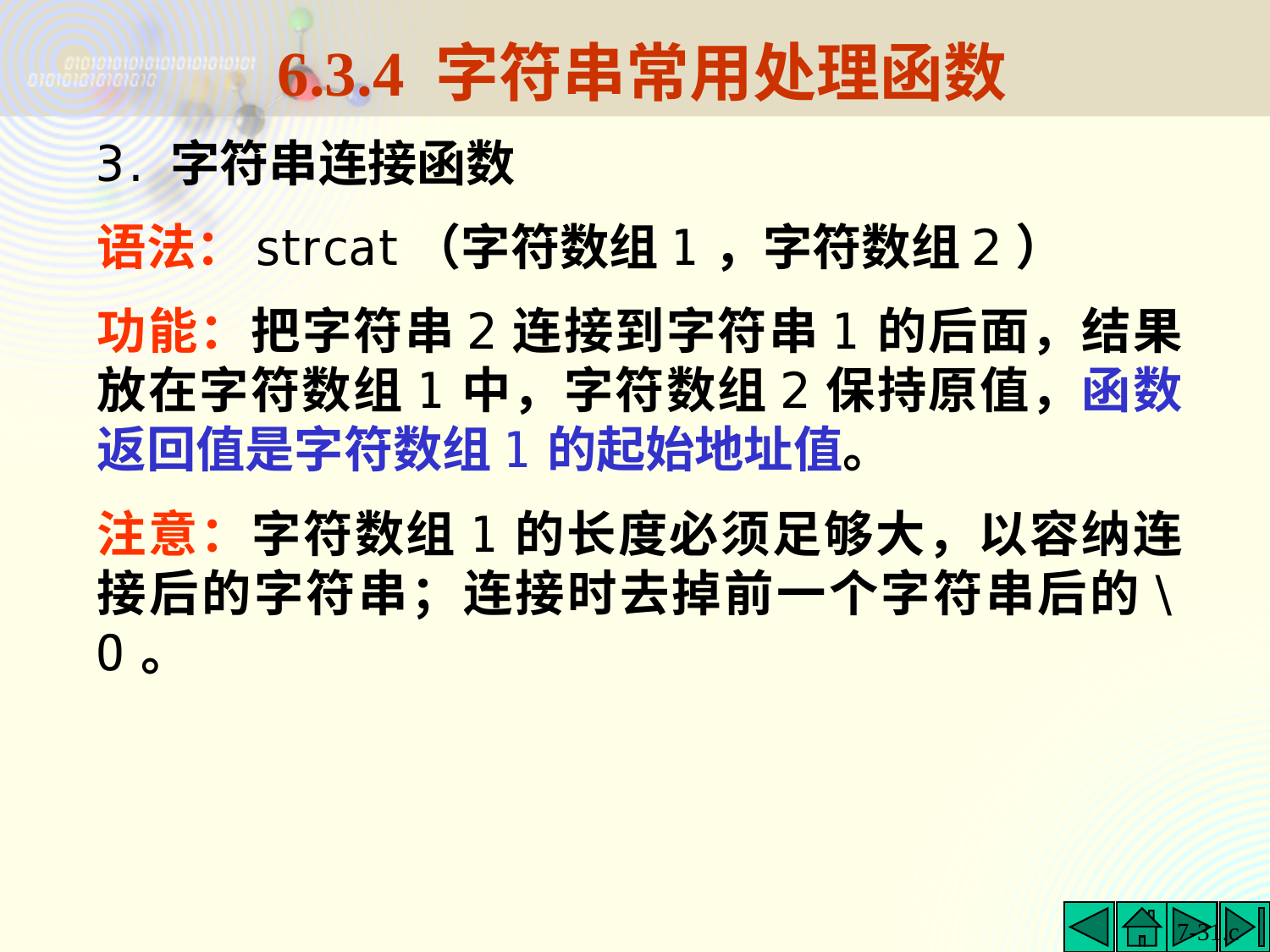

6.3.4 字符串常用处理函数
3. 字符串连接函数
语法：strcat（字符数组1，字符数组2）
功能：把字符串2连接到字符串1的后面，结果放在字符数组1中，字符数组2保持原值，函数返回值是字符数组1的起始地址值。
注意：字符数组1的长度必须足够大，以容纳连接后的字符串；连接时去掉前一个字符串后的\0。
7-31.c